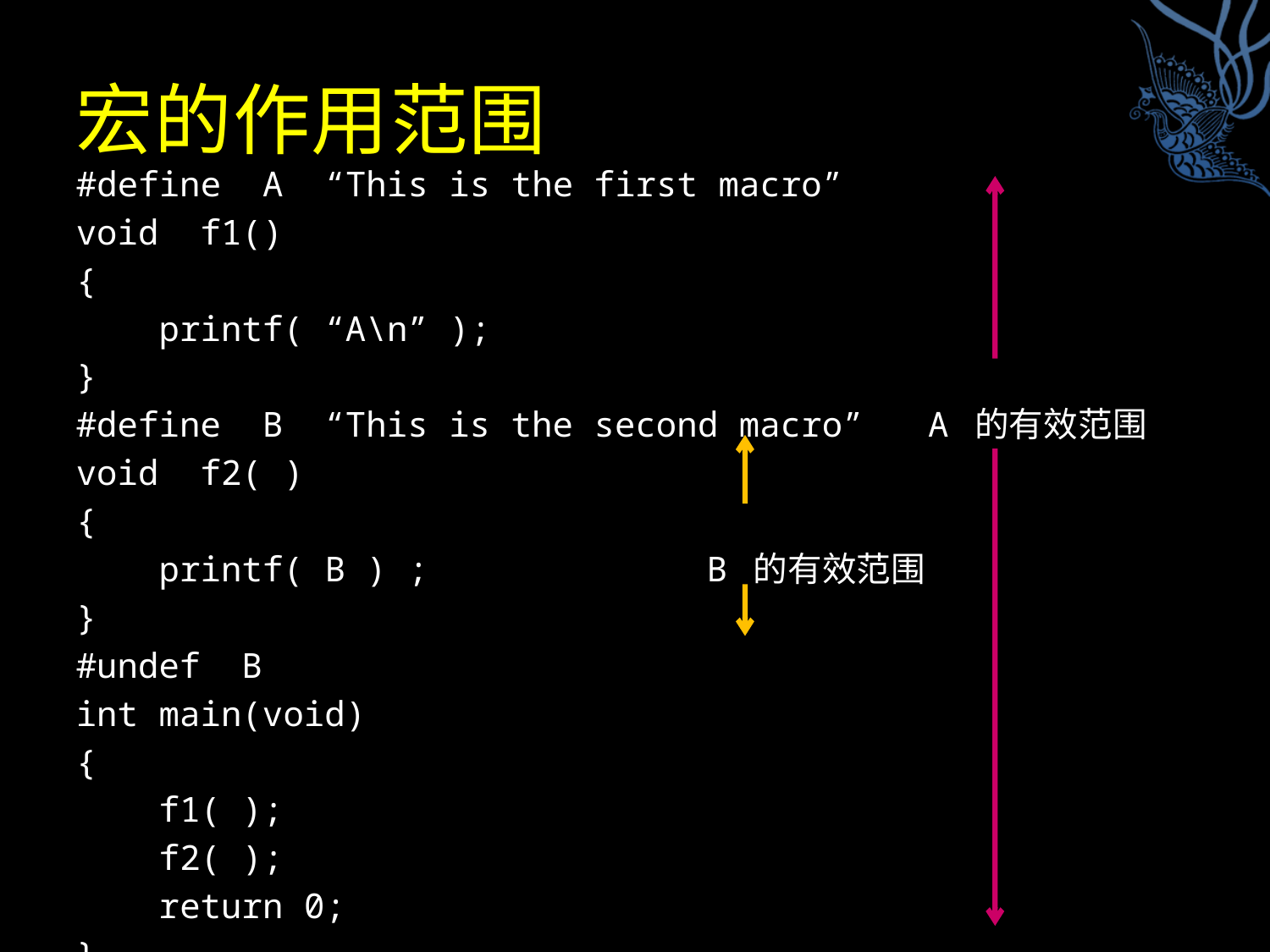

# 宏的作用范围
#define  A  “This is the first macro”
void  f1()
{
    printf( “A\n” );
}
#define  B  “This is the second macro”	A 的有效范围
void  f2( )
{
    printf( B ) ;		        B 的有效范围
}
#undef  B
int main(void)
{
    f1( );
    f2( );
    return 0;
}